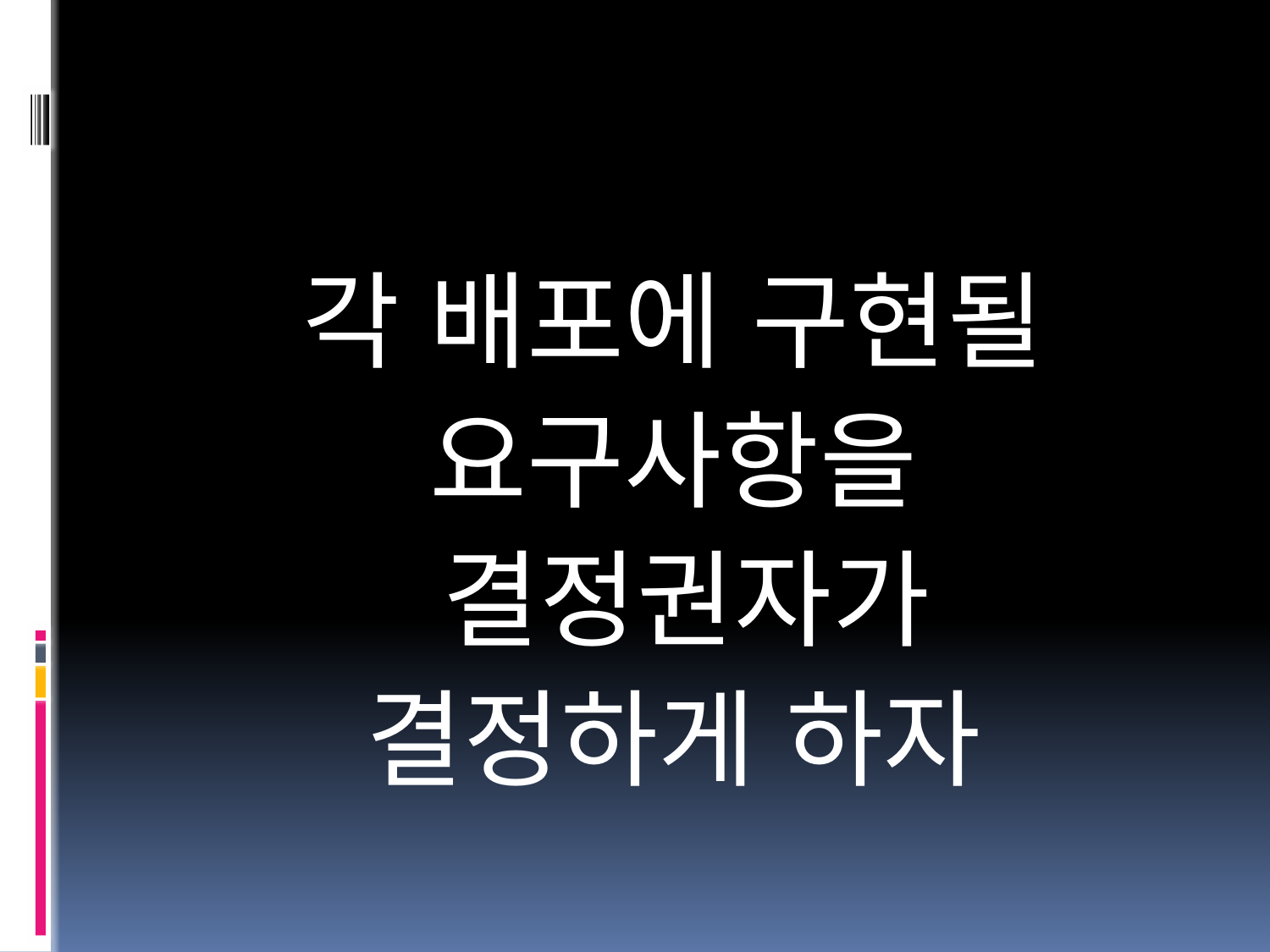

각 배포에 구현될
요구사항을
 결정권자가
결정하게 하자